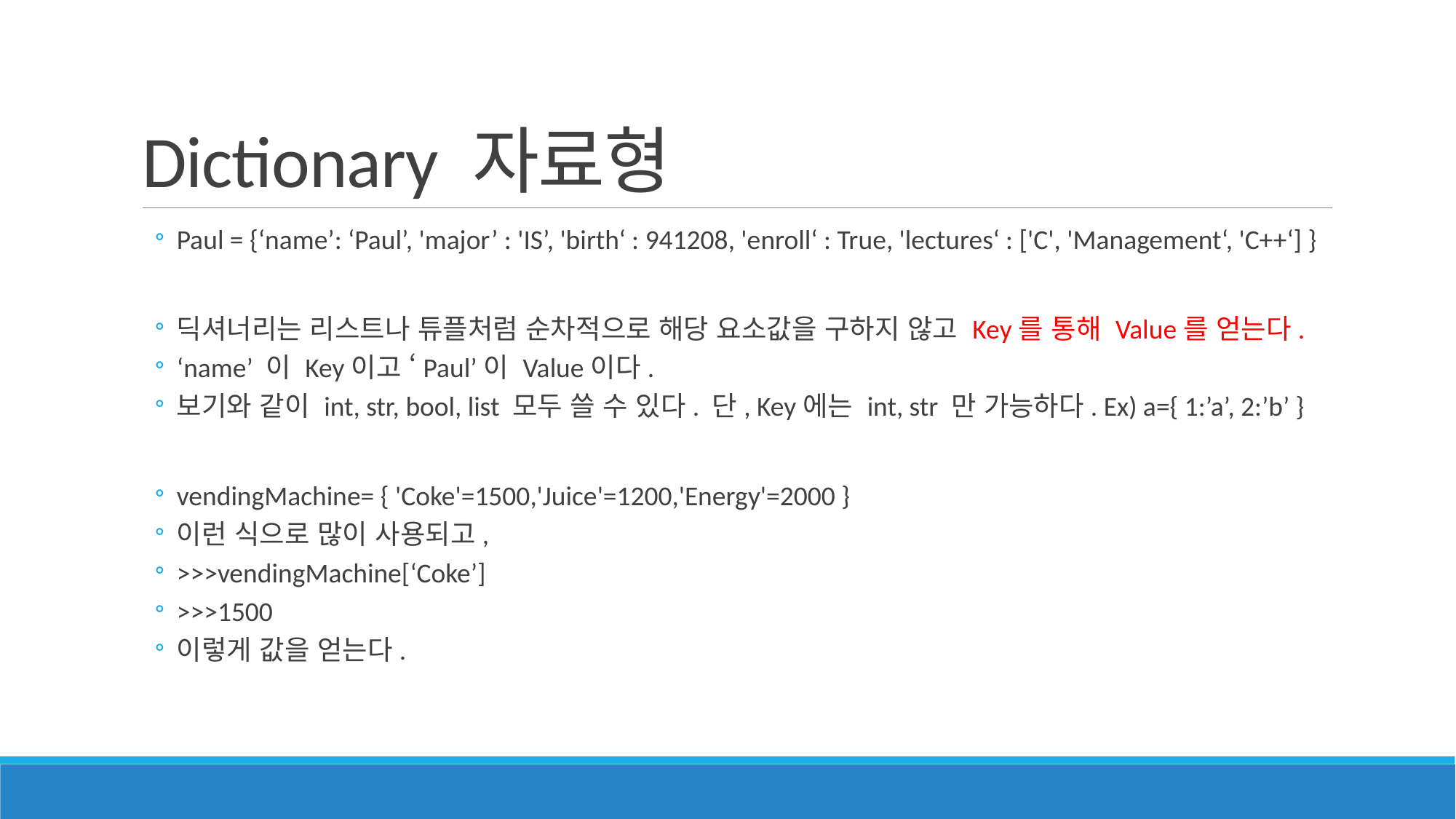

# Dictionary 자료형
Paul = {‘name’: ‘Paul’, 'major’ : 'IS’, 'birth‘ : 941208, 'enroll‘ : True, 'lectures‘ : ['C', 'Management‘, 'C++‘] }

딕셔너리는 리스트나 튜플처럼 순차적으로 해당 요소값을 구하지 않고 Key를 통해 Value를 얻는다.
‘name’ 이 Key이고 ‘Paul’이 Value이다.
보기와 같이 int, str, bool, list 모두 쓸 수 있다. 단, Key에는 int, str 만 가능하다. Ex) a={ 1:’a’, 2:’b’ }

vendingMachine= { 'Coke'=1500,'Juice'=1200,'Energy'=2000 }
이런 식으로 많이 사용되고,
>>>vendingMachine[‘Coke’]
>>>1500
이렇게 값을 얻는다.